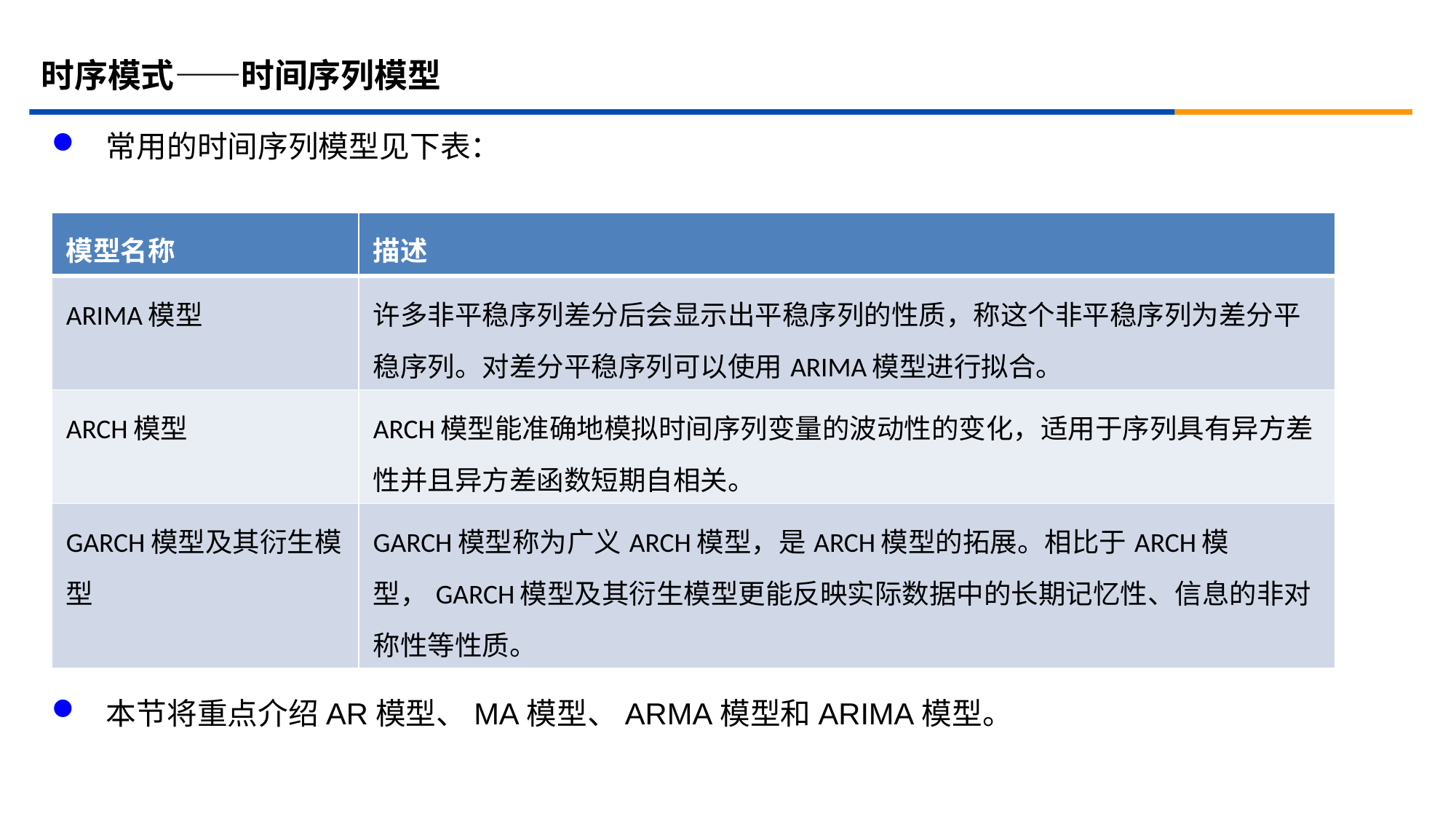

# 时序模式——时间序列模型
常用的时间序列模型见下表：
| 模型名称 | 描述 |
| --- | --- |
| ARIMA模型 | 许多非平稳序列差分后会显示出平稳序列的性质，称这个非平稳序列为差分平稳序列。对差分平稳序列可以使用ARIMA模型进行拟合。 |
| ARCH模型 | ARCH模型能准确地模拟时间序列变量的波动性的变化，适用于序列具有异方差性并且异方差函数短期自相关。 |
| GARCH模型及其衍生模型 | GARCH模型称为广义ARCH模型，是ARCH模型的拓展。相比于ARCH模型，GARCH模型及其衍生模型更能反映实际数据中的长期记忆性、信息的非对称性等性质。 |
本节将重点介绍AR模型、MA模型、ARMA模型和ARIMA模型。